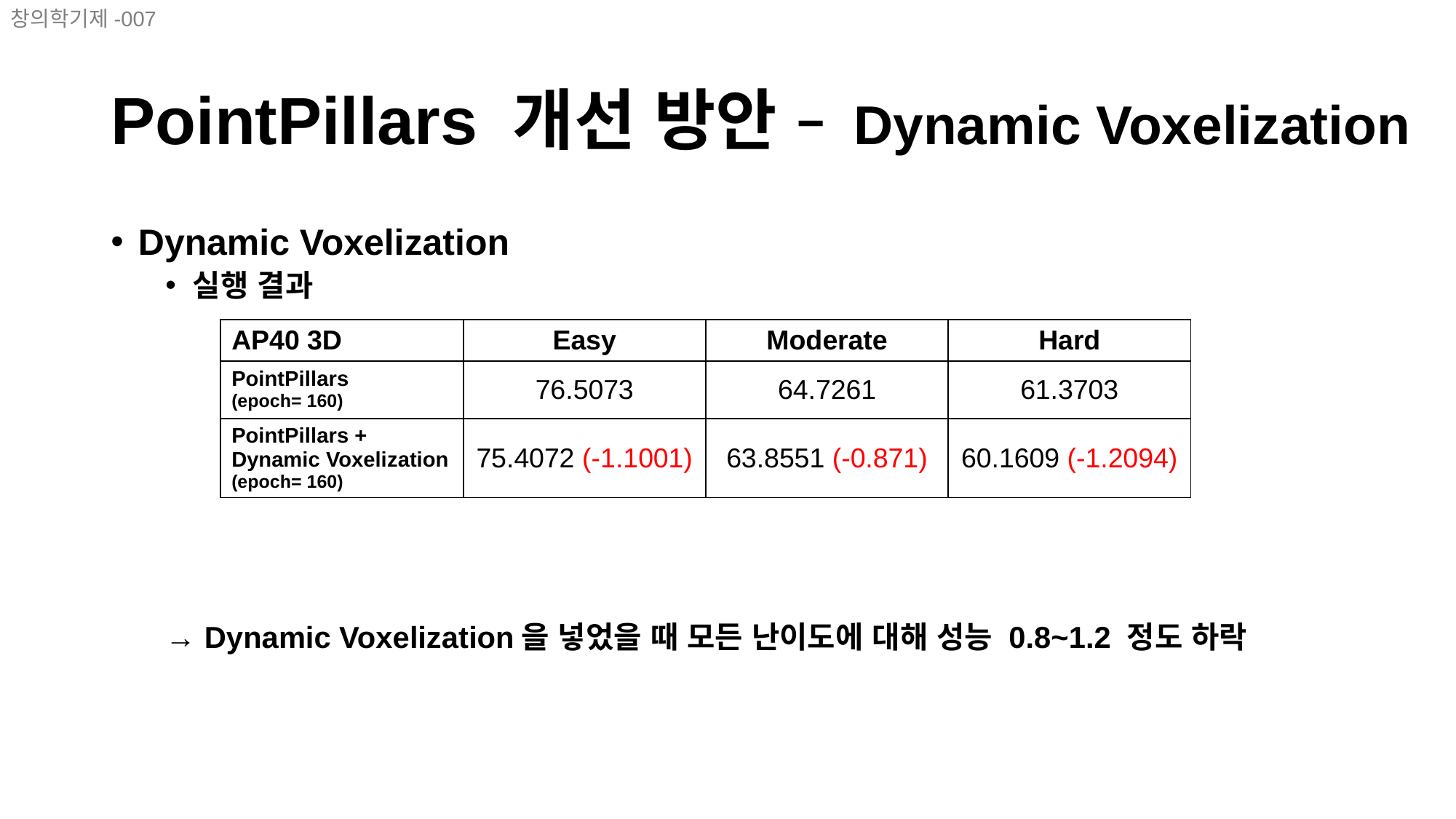

창의학기제-007
# PointPillars 개선 방안 – Dynamic Voxelization
Dynamic Voxelization
실행 결과

→ Dynamic Voxelization을 넣었을 때 모든 난이도에 대해 성능 0.8~1.2 정도 하락
| AP40 3D | Easy | Moderate | Hard |
| --- | --- | --- | --- |
| PointPillars (epoch= 160) | 76.5073 | 64.7261 | 61.3703 |
| PointPillars + Dynamic Voxelization (epoch= 160) | 75.4072 (-1.1001) | 63.8551 (-0.871) | 60.1609 (-1.2094) |